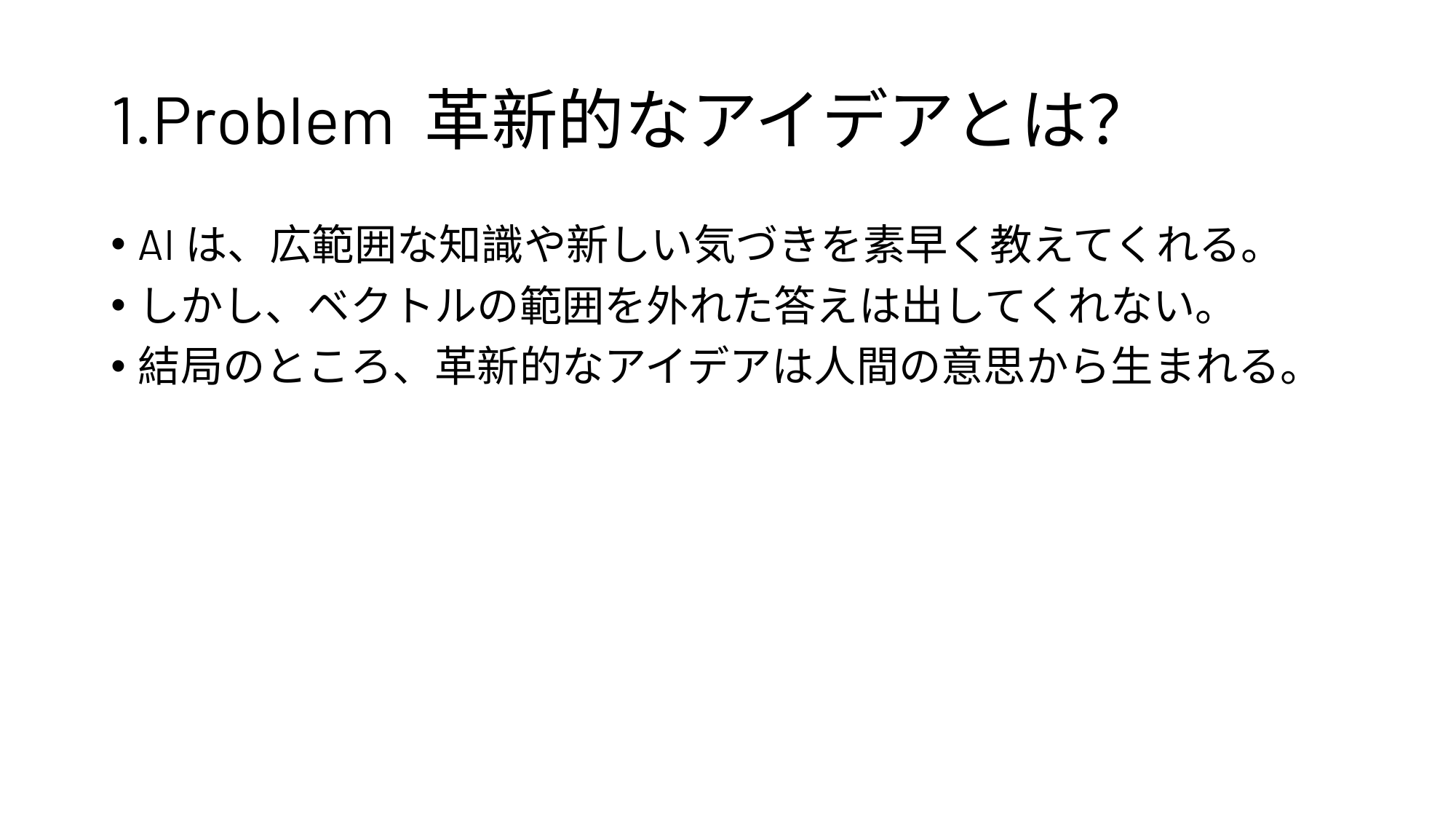

# 1.Problem 革新的なアイデアとは？
AIは、広範囲な知識や新しい気づきを素早く教えてくれる。
しかし、ベクトルの範囲を外れた答えは出してくれない。
結局のところ、革新的なアイデアは人間の意思から生まれる。